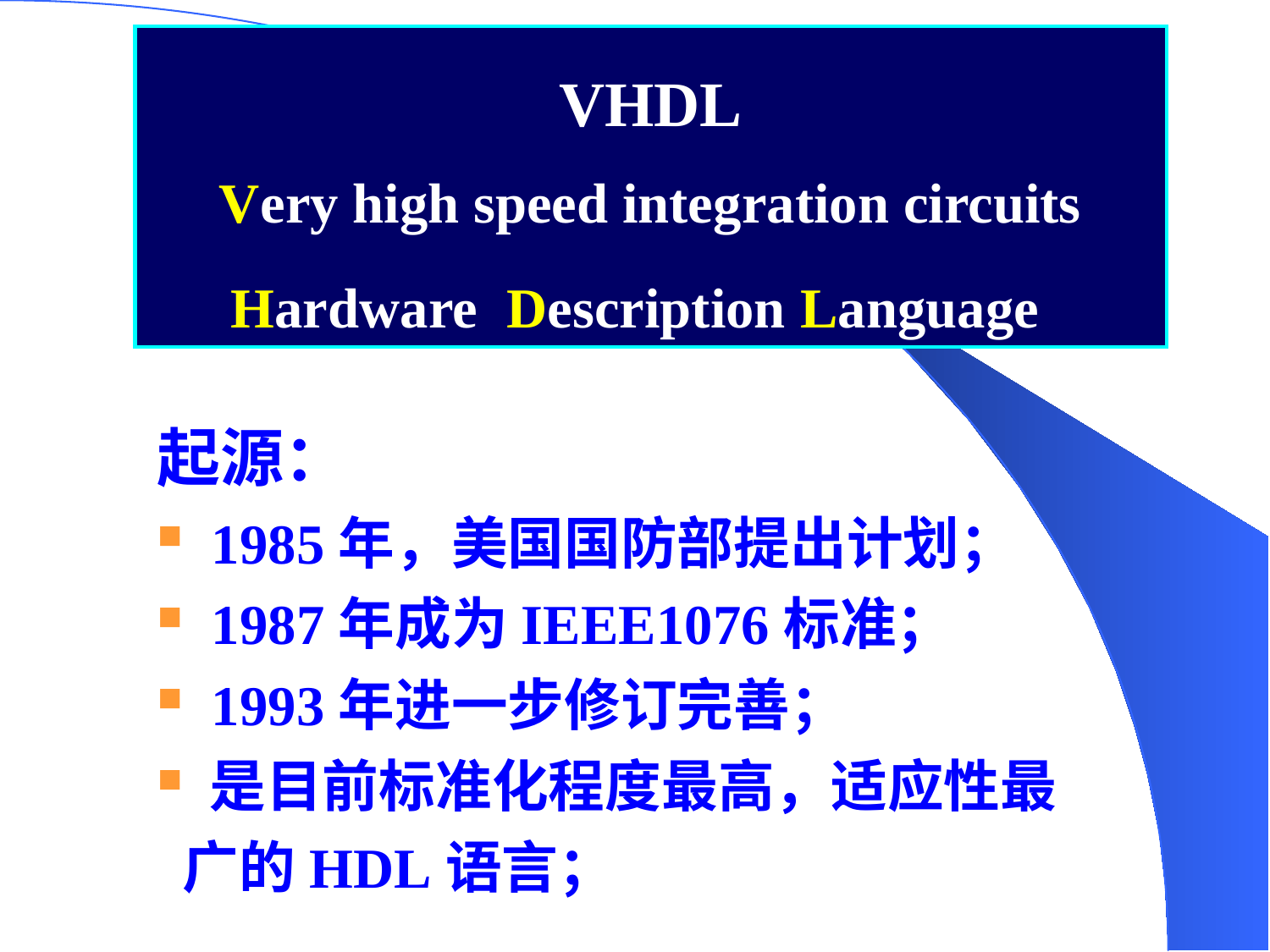

VHDL
Very high speed integration circuits Hardware  Description Language
起源：
  1985年，美国国防部提出计划；
  1987年成为IEEE1076标准；
  1993年进一步修订完善；
 是目前标准化程度最高，适应性最广的HDL语言；